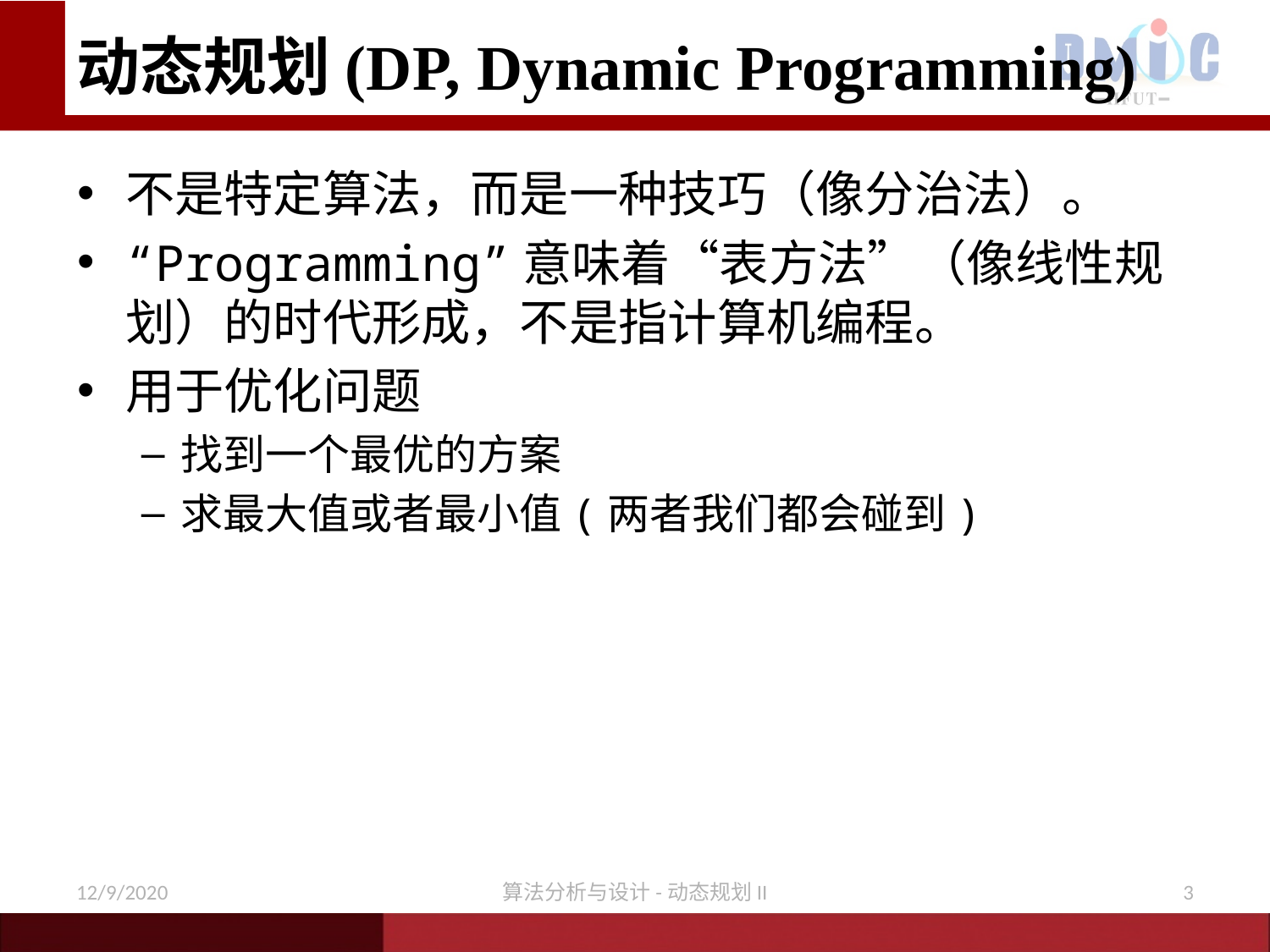

# 动态规划(DP, Dynamic Programming)
不是特定算法，而是一种技巧（像分治法）。
“Programming”意味着“表方法”（像线性规划）的时代形成，不是指计算机编程。
用于优化问题
找到一个最优的方案
求最大值或者最小值(两者我们都会碰到)

12/9/2020
算法分析与设计-动态规划II
3